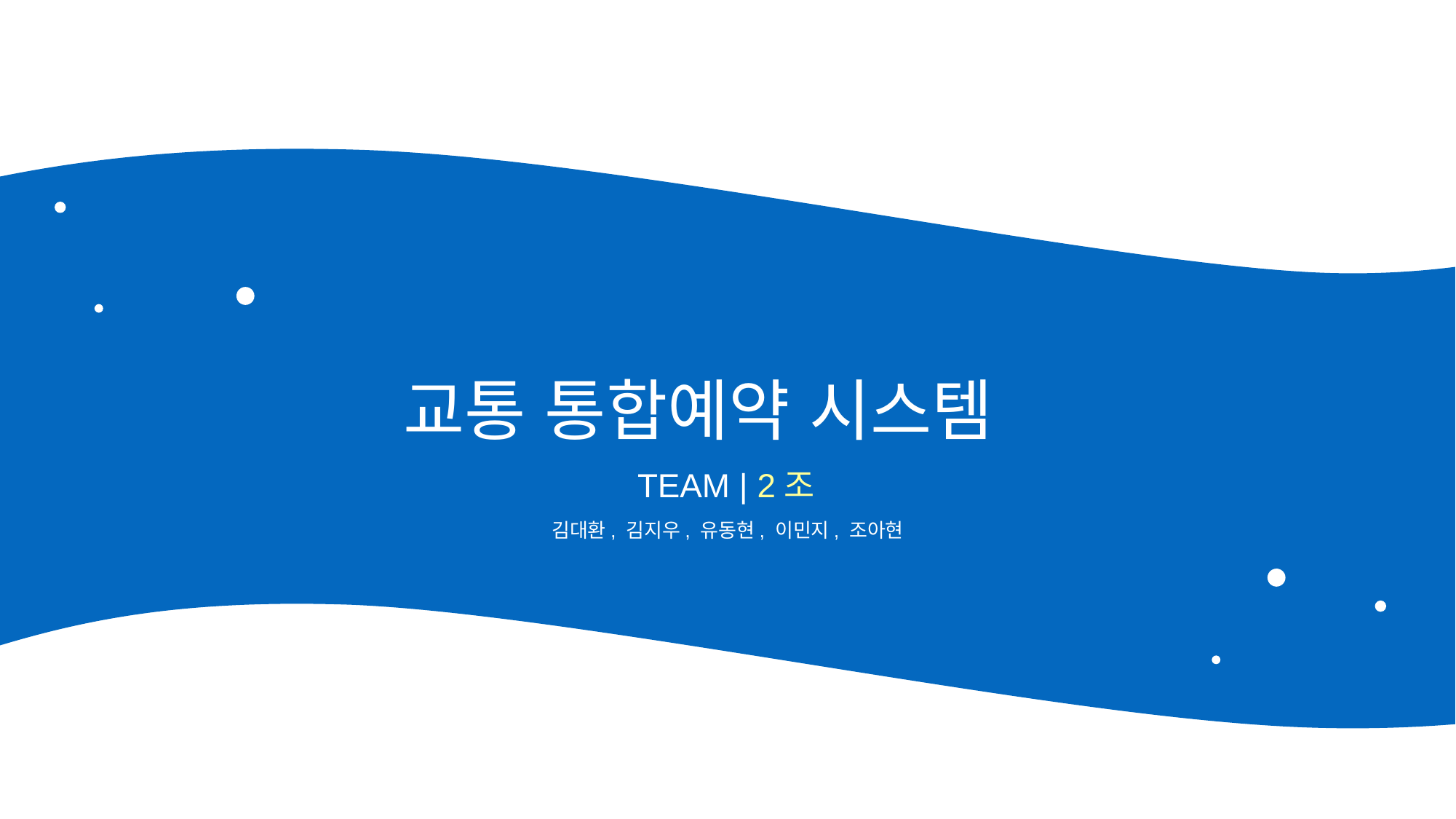

교통 통합예약 시스템

TEAM | 2조
김대환, 김지우, 유동현, 이민지, 조아현